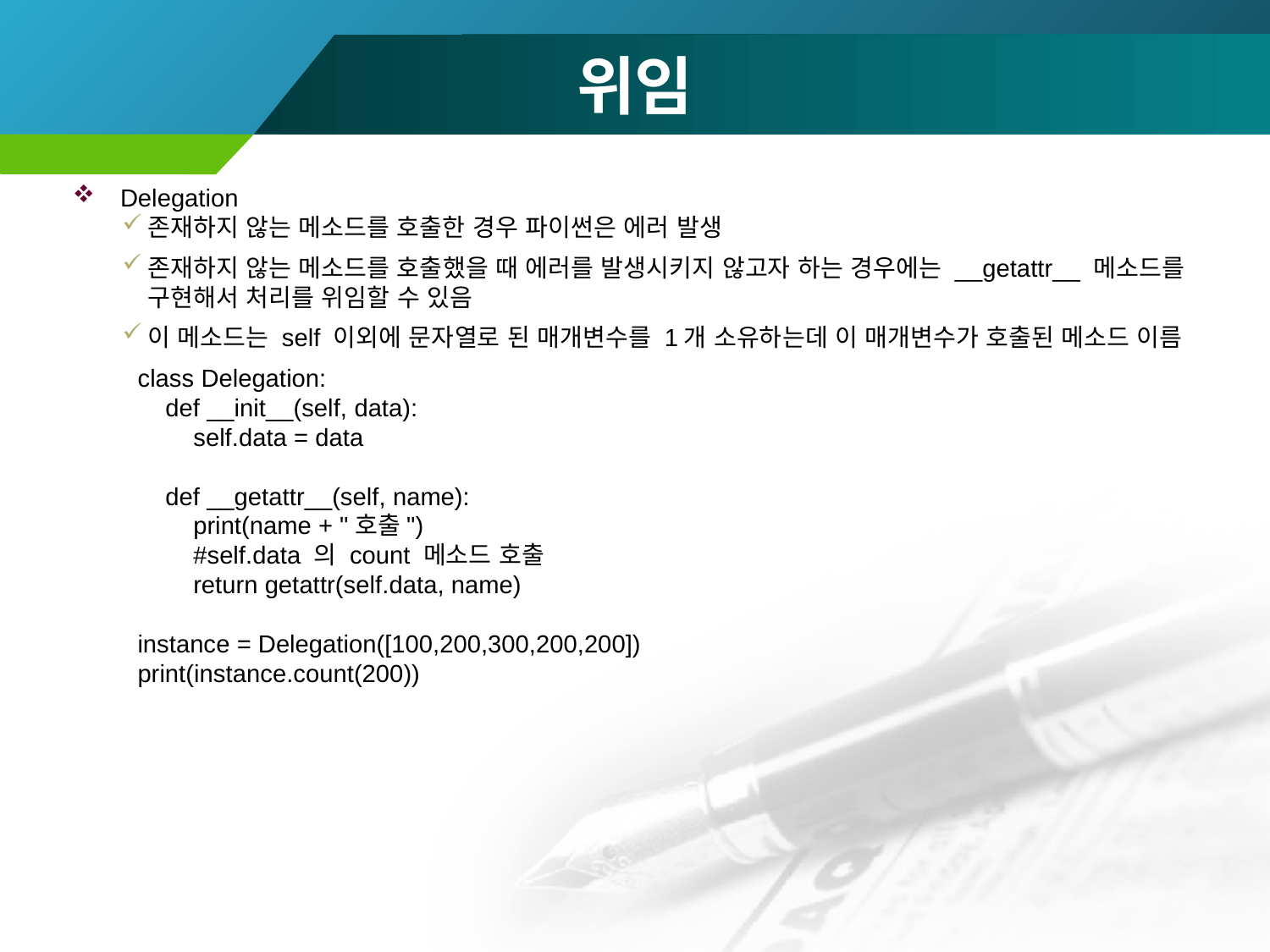

# 위임
Delegation
존재하지 않는 메소드를 호출한 경우 파이썬은 에러 발생
존재하지 않는 메소드를 호출했을 때 에러를 발생시키지 않고자 하는 경우에는 __getattr__ 메소드를 구현해서 처리를 위임할 수 있음
이 메소드는 self 이외에 문자열로 된 매개변수를 1개 소유하는데 이 매개변수가 호출된 메소드 이름
﻿class Delegation:
    def __init__(self, data):
        self.data = data

    def __getattr__(self, name):
        print(name + "호출")
        #self.data 의 count 메소드 호출
        return getattr(self.data, name)

instance = Delegation([100,200,300,200,200])
print(instance.count(200))